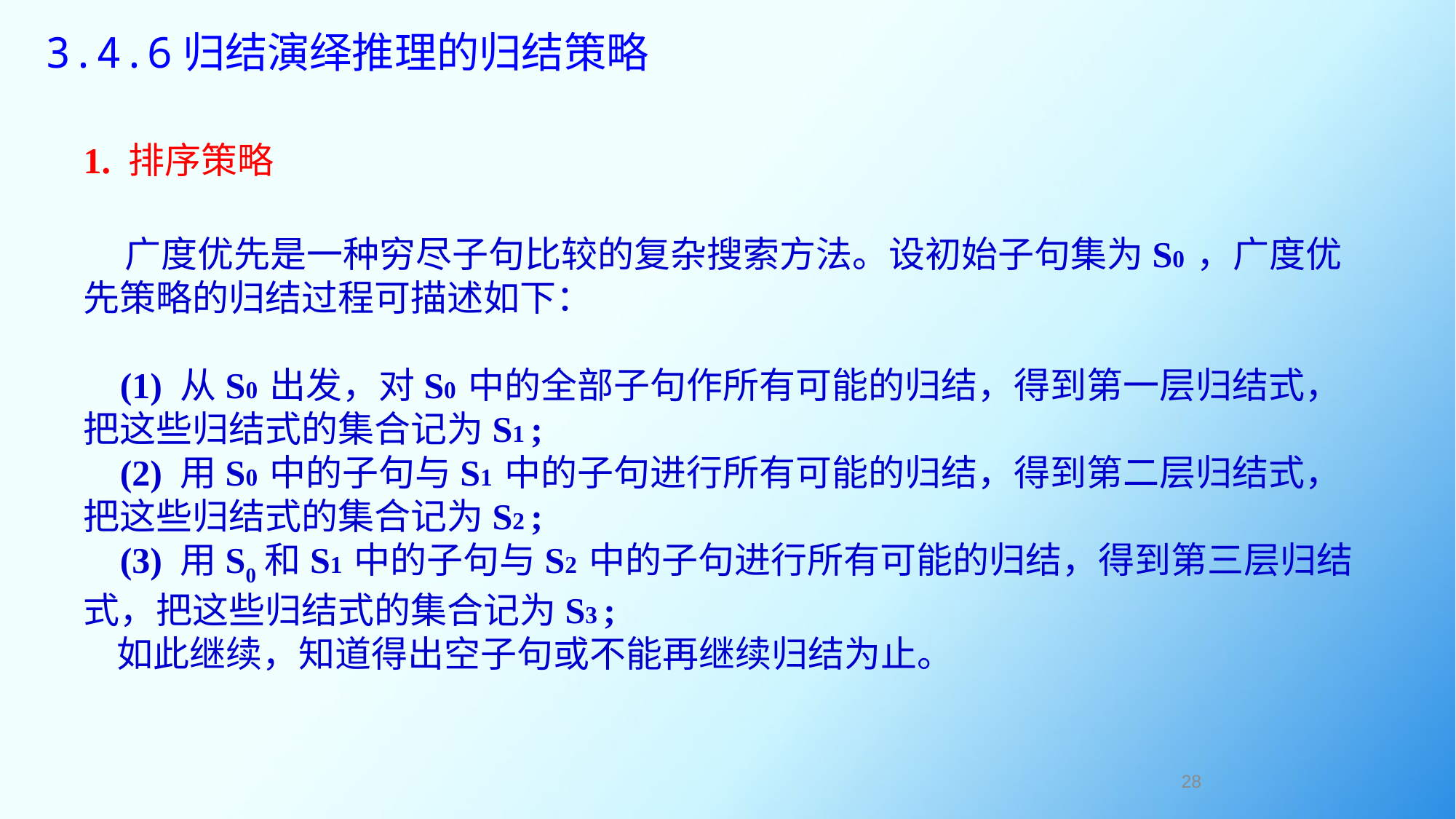

# 3.4.6归结演绎推理的归结策略
1. 排序策略
    广度优先是一种穷尽子句比较的复杂搜索方法。设初始子句集为S0 ，广度优先策略的归结过程可描述如下：

    (1) 从S0 出发，对S0 中的全部子句作所有可能的归结，得到第一层归结式，把这些归结式的集合记为S1 ;
    (2) 用S0 中的子句与S1 中的子句进行所有可能的归结，得到第二层归结式，把这些归结式的集合记为S2 ;
    (3) 用S0和S1 中的子句与S2 中的子句进行所有可能的归结，得到第三层归结式，把这些归结式的集合记为S3 ;
   如此继续，知道得出空子句或不能再继续归结为止。
28